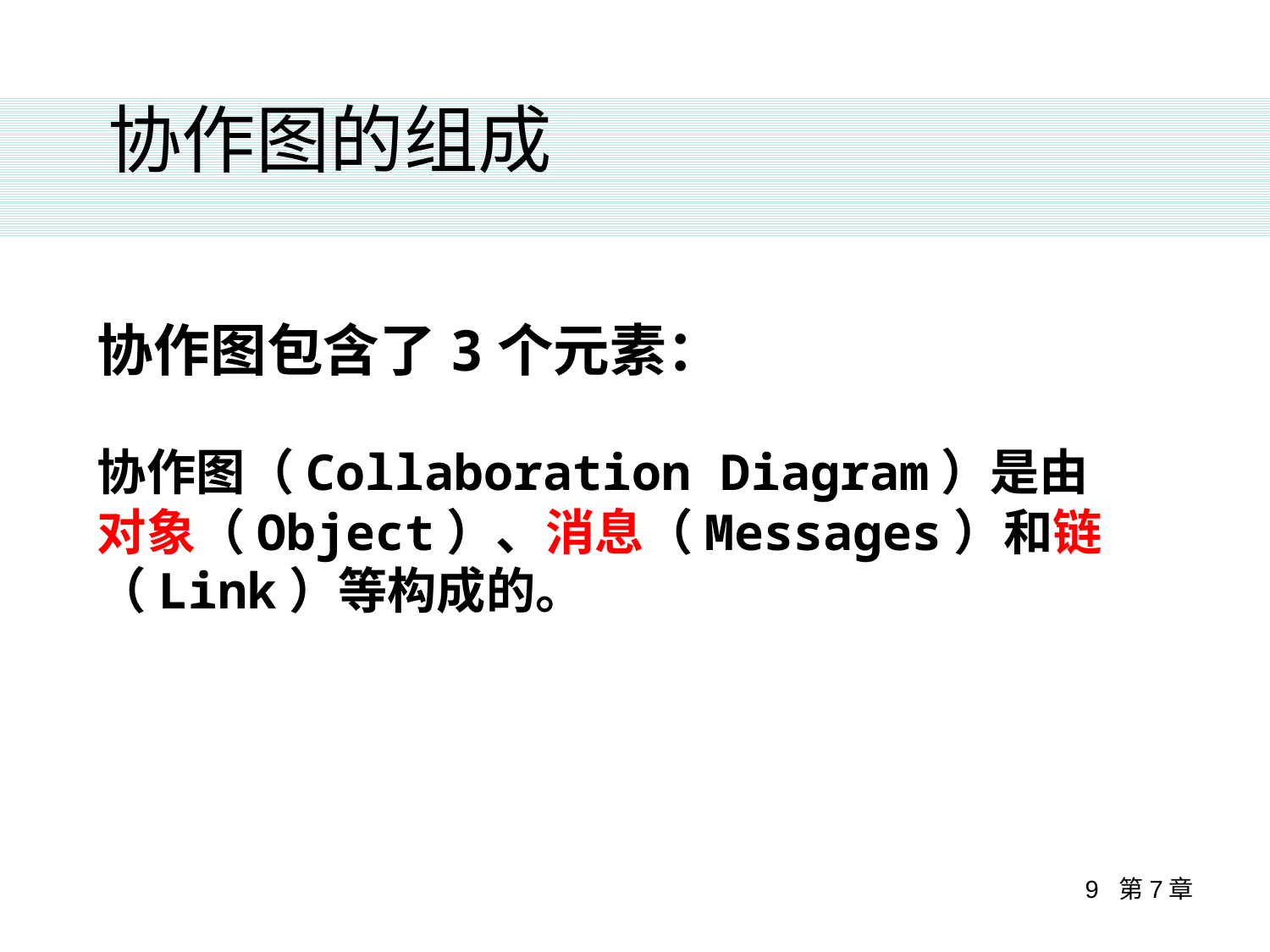

协作图的组成
协作图包含了3个元素：

协作图（Collaboration Diagram）是由对象（Object）、消息（Messages）和链（Link）等构成的。
9  第7章